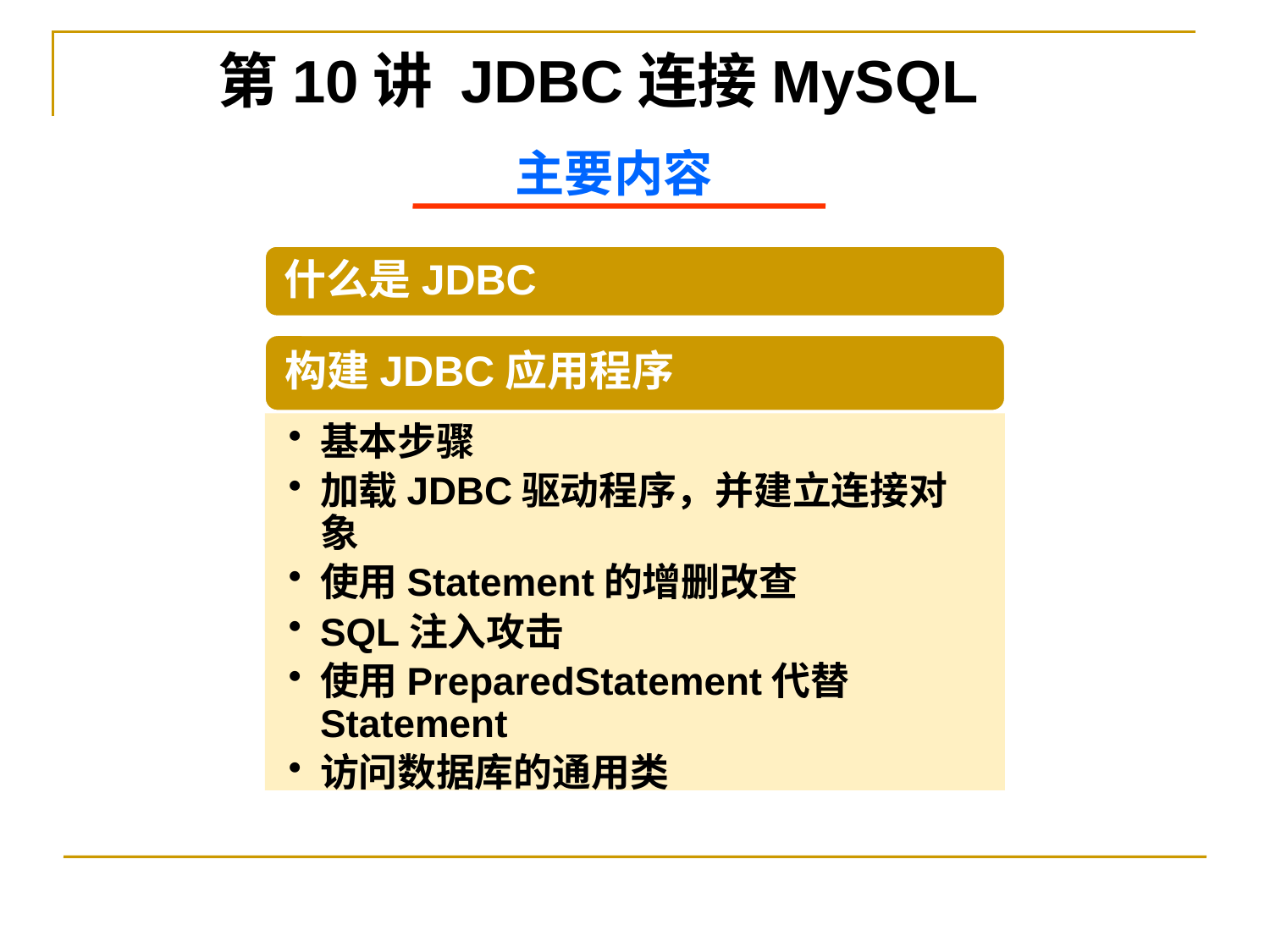

# 第10讲 JDBC连接MySQL
主要内容

什么是JDBC
构建JDBC应用程序
基本步骤
加载JDBC驱动程序，并建立连接对象
使用Statement的增删改查
SQL注入攻击
使用PreparedStatement代替Statement
访问数据库的通用类